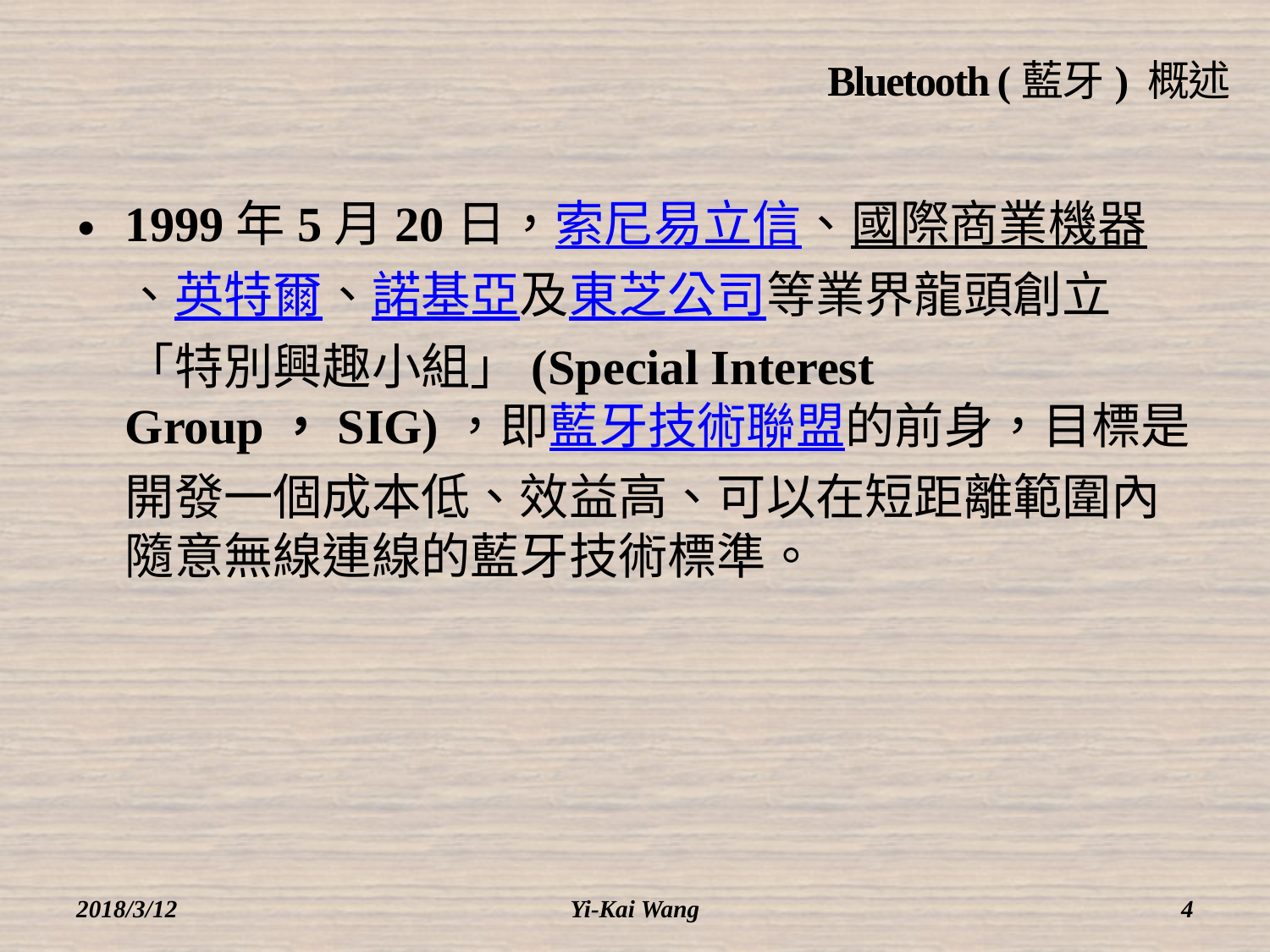

# Bluetooth (藍牙) 概述
1999年5月20日，索尼易立信、國際商業機器、英特爾、諾基亞及東芝公司等業界龍頭創立「特別興趣小組」(Special Interest Group，SIG)，即藍牙技術聯盟的前身，目標是開發一個成本低、效益高、可以在短距離範圍內隨意無線連線的藍牙技術標準。
2018/3/12
Yi-Kai Wang
4